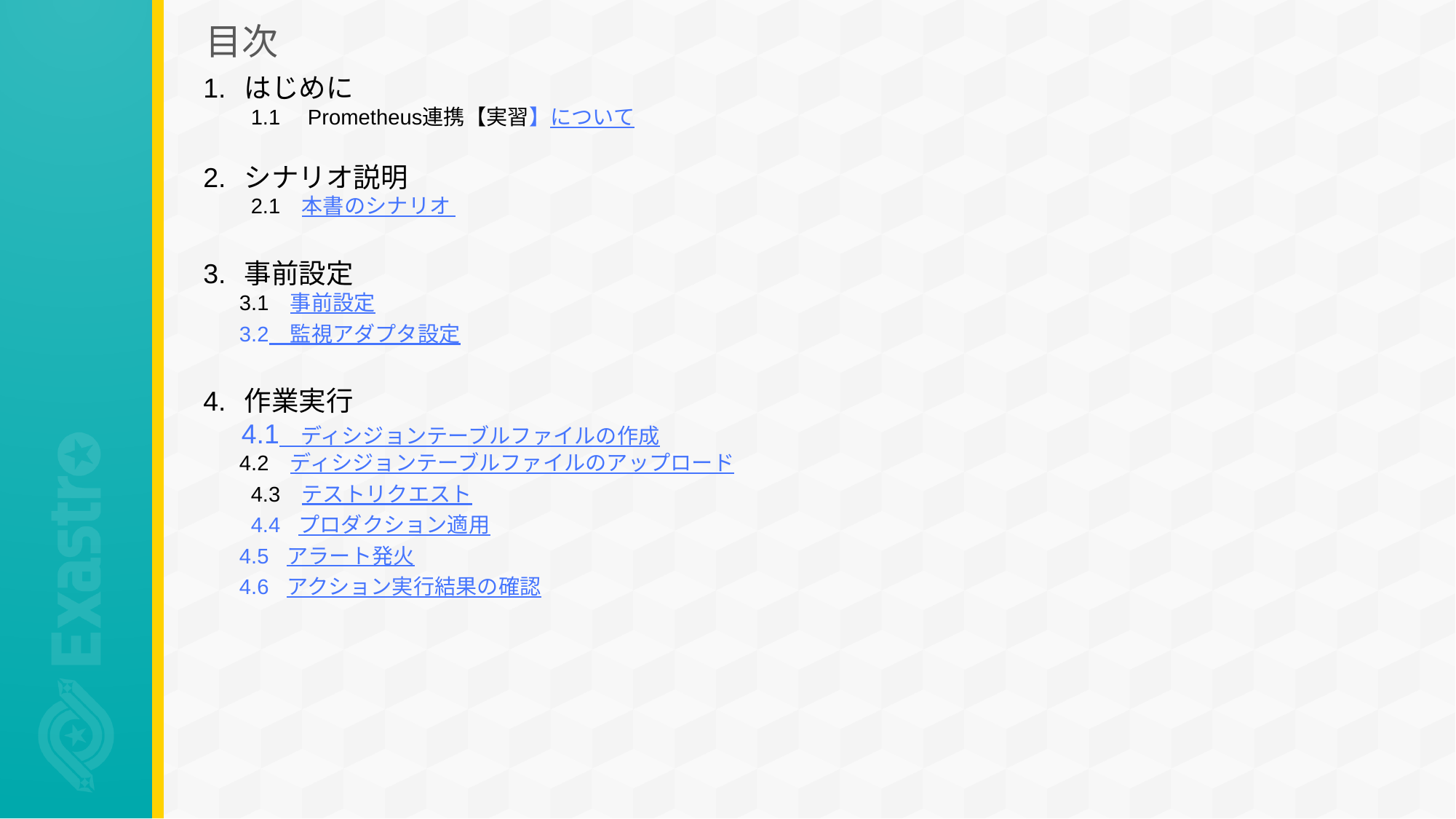

# 目次

はじめに
　　1.1　 Prometheus連携【実習】について

シナリオ説明
　　2.1　本書のシナリオ

事前設定
      3.1　事前設定
      3.2　監視アダプタ設定

作業実行
     4.1　ディシジョンテーブルファイルの作成
      4.2　ディシジョンテーブルファイルのアップロード
　　4.3　テストリクエスト
　　4.4   プロダクション適用
      4.5   アラート発火
      4.6   アクション実行結果の確認